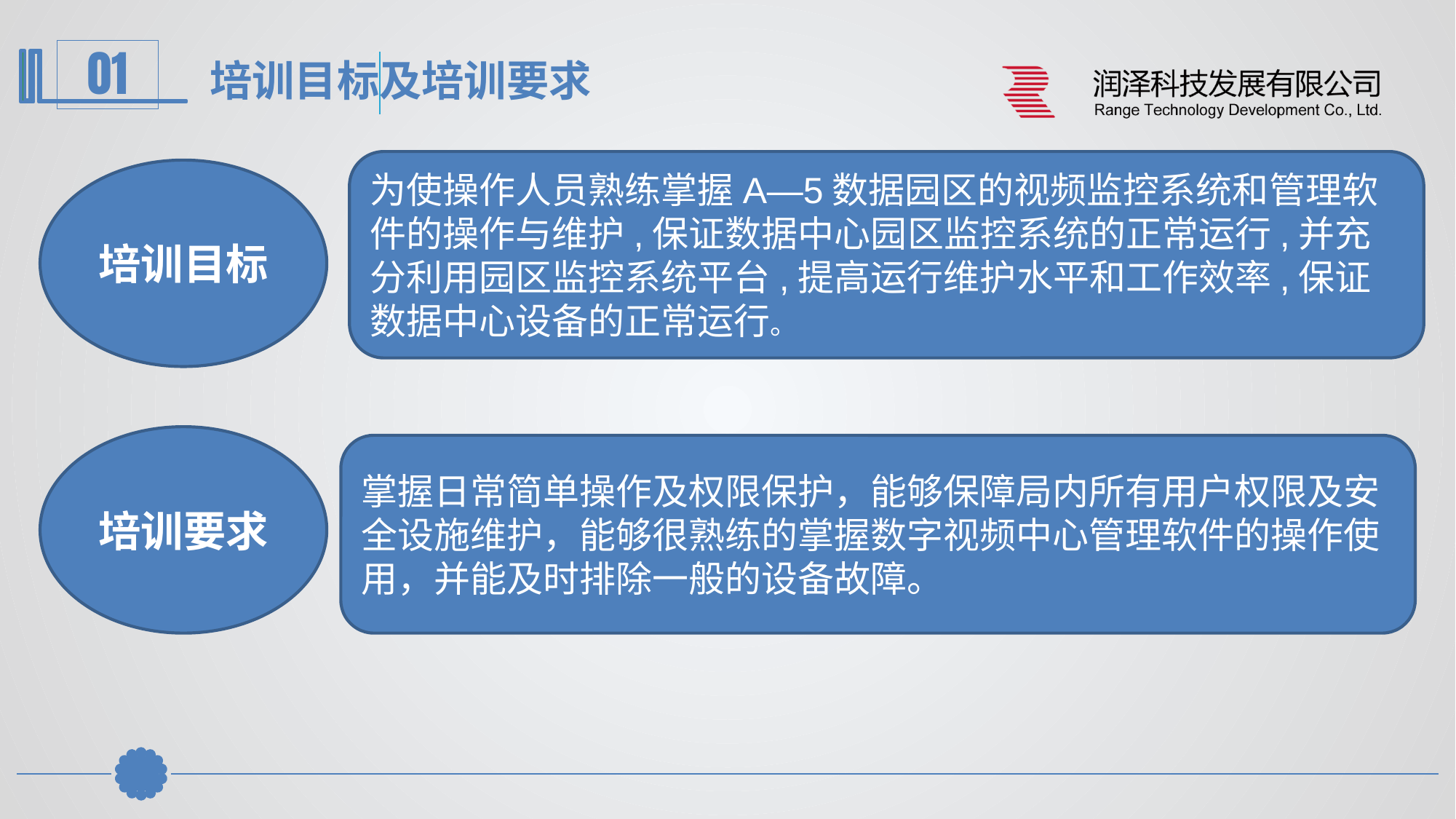

培训目标及培训要求
为使操作人员熟练掌握A—5数据园区的视频监控系统和管理软件的操作与维护,保证数据中心园区监控系统的正常运行,并充分利用园区监控系统平台,提高运行维护水平和工作效率,保证数据中心设备的正常运行。
培训目标
培训要求
掌握日常简单操作及权限保护，能够保障局内所有用户权限及安全设施维护，能够很熟练的掌握数字视频中心管理软件的操作使用，并能及时排除一般的设备故障。
3